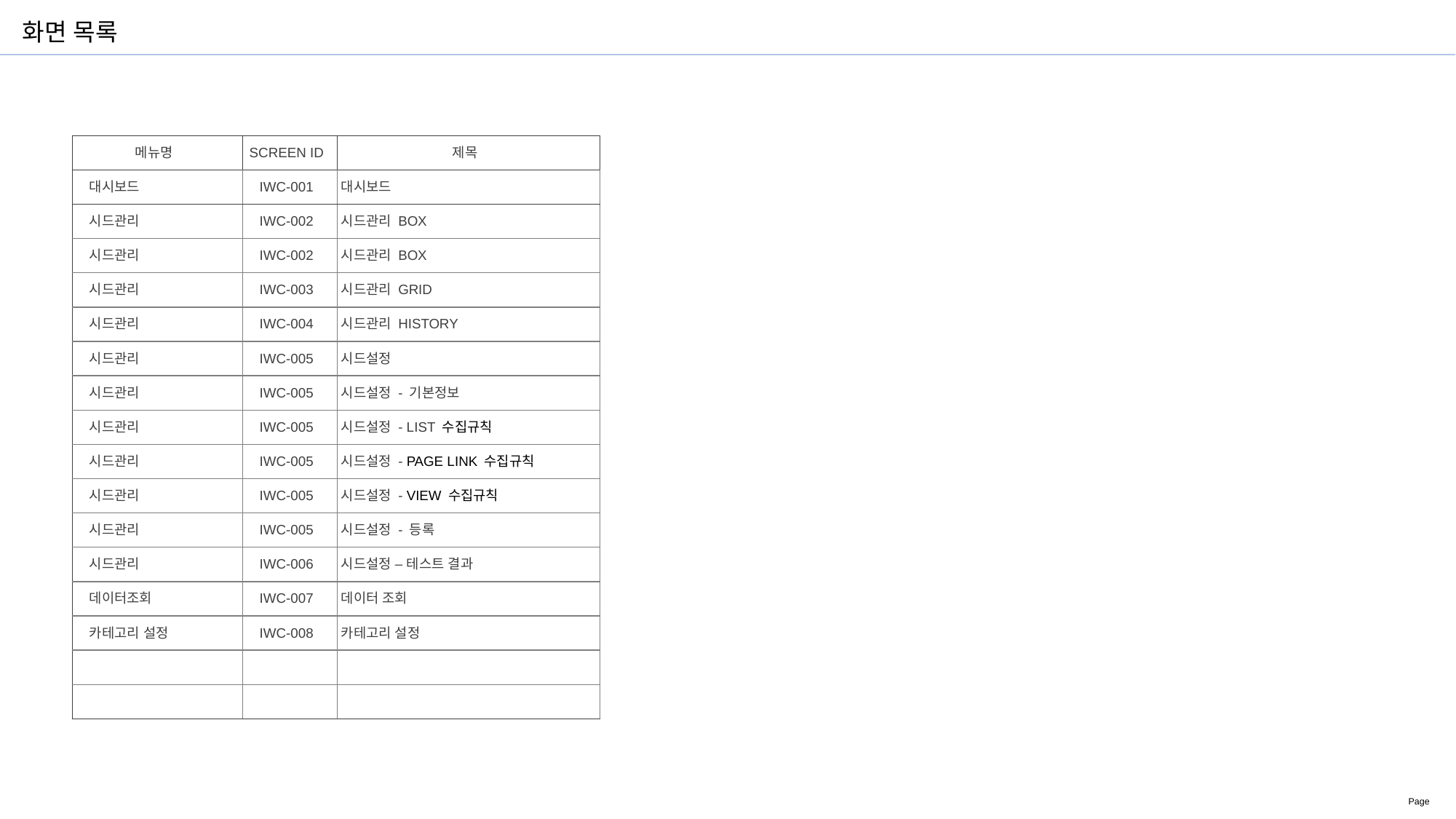

# 화면 목록
| 메뉴명 | SCREEN ID | 제목 |
| --- | --- | --- |
| 대시보드 | IWC-001 | 대시보드 |
| 시드관리 | IWC-002 | 시드관리 BOX |
| 시드관리 | IWC-002 | 시드관리 BOX |
| 시드관리 | IWC-003 | 시드관리 GRID |
| 시드관리 | IWC-004 | 시드관리 HISTORY |
| 시드관리 | IWC-005 | 시드설정 |
| 시드관리 | IWC-005 | 시드설정 - 기본정보 |
| 시드관리 | IWC-005 | 시드설정 - LIST 수집규칙 |
| 시드관리 | IWC-005 | 시드설정 - PAGE LINK 수집규칙 |
| 시드관리 | IWC-005 | 시드설정 - VIEW 수집규칙 |
| 시드관리 | IWC-005 | 시드설정 - 등록 |
| 시드관리 | IWC-006 | 시드설정 – 테스트 결과 |
| 데이터조회 | IWC-007 | 데이터 조회 |
| 카테고리 설정 | IWC-008 | 카테고리 설정 |
|  |  |  |
|  |  |  |